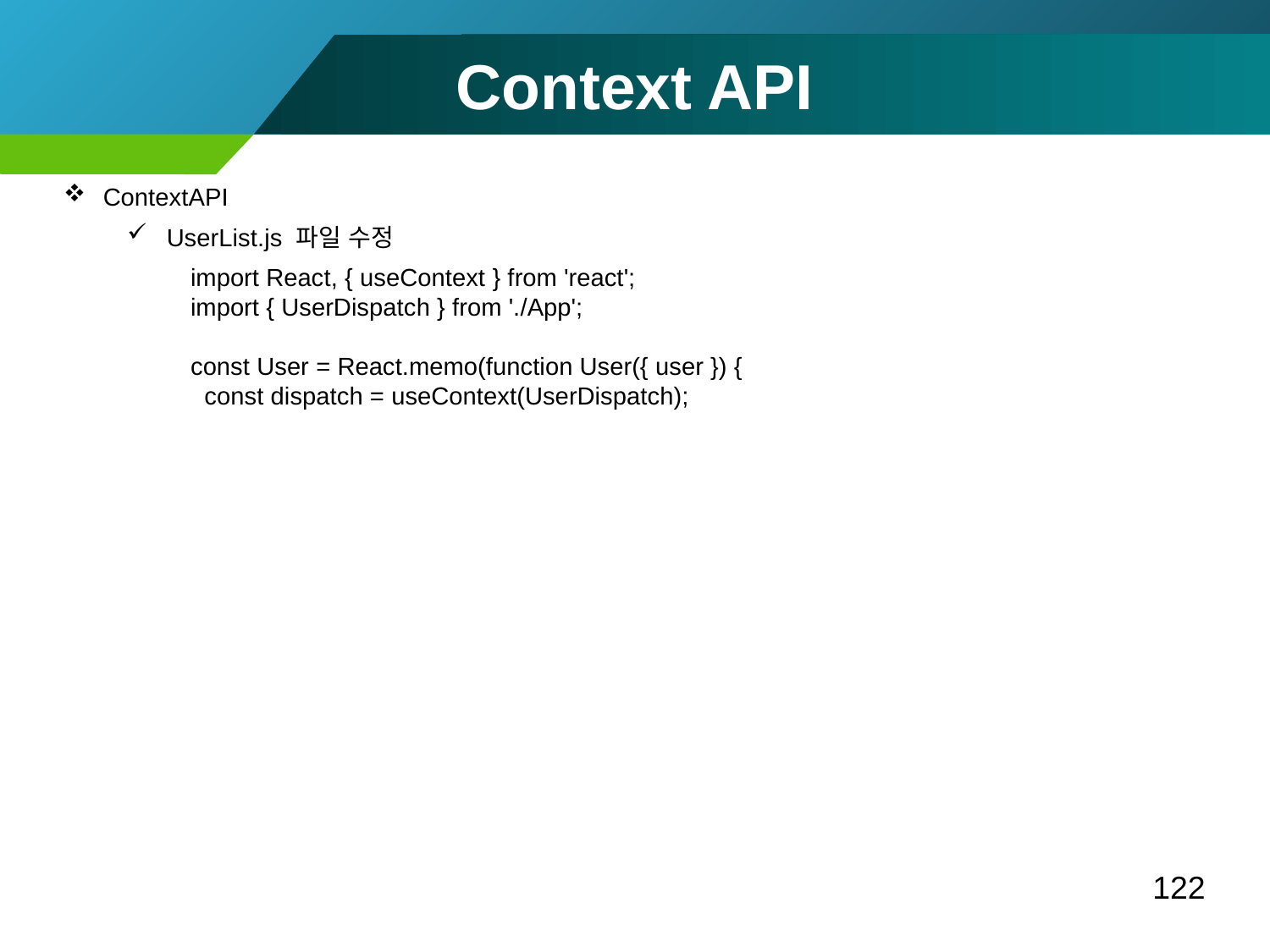

Context API
ContextAPI
UserList.js 파일 수정
import React, { useContext } from 'react';
import { UserDispatch } from './App';

const User = React.memo(function User({ user }) {
  const dispatch = useContext(UserDispatch);

122